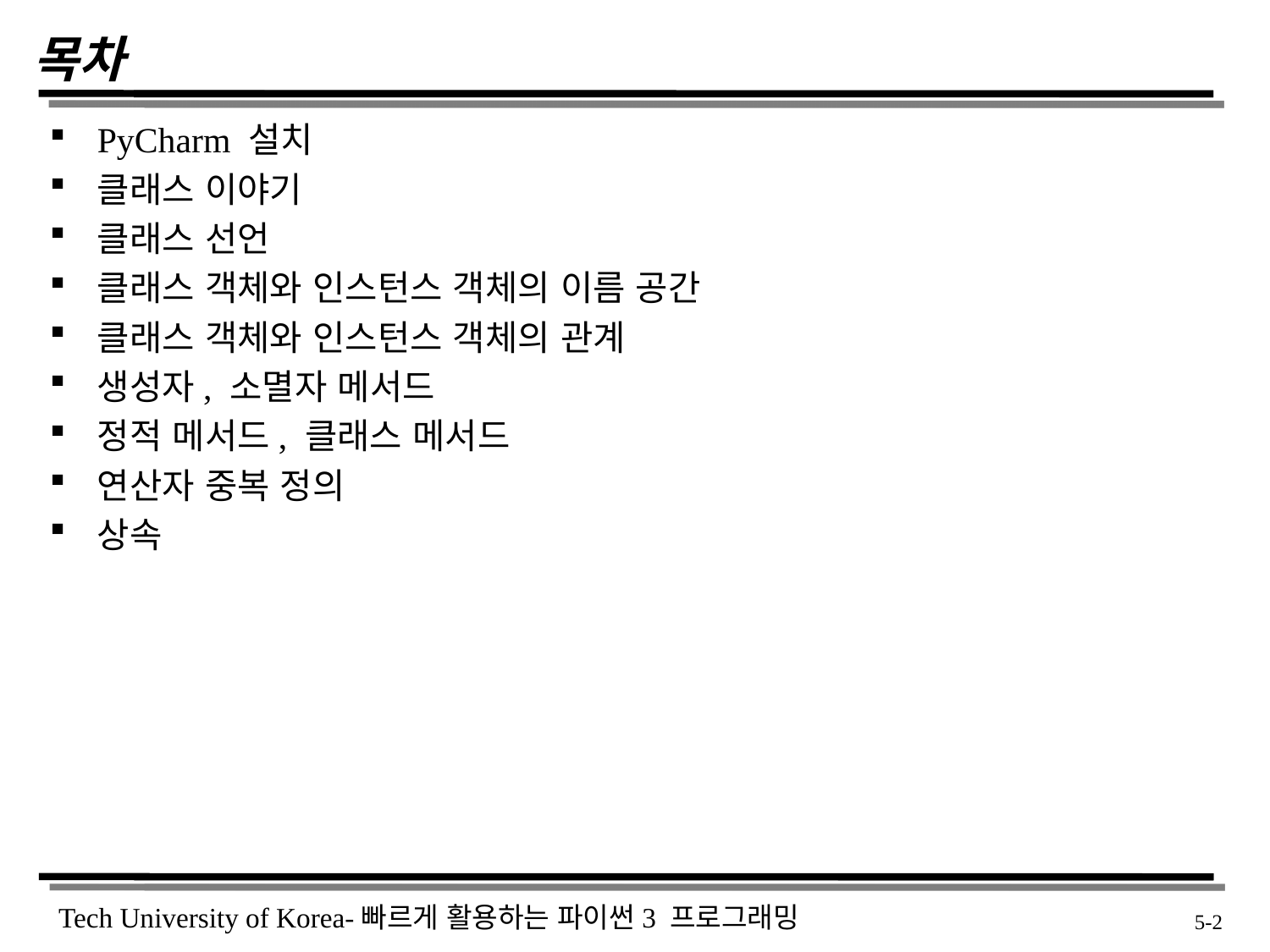

# 목차
PyCharm 설치
클래스 이야기
클래스 선언
클래스 객체와 인스턴스 객체의 이름 공간
클래스 객체와 인스턴스 객체의 관계
생성자, 소멸자 메서드
정적 메서드, 클래스 메서드
연산자 중복 정의
상속

 5-2